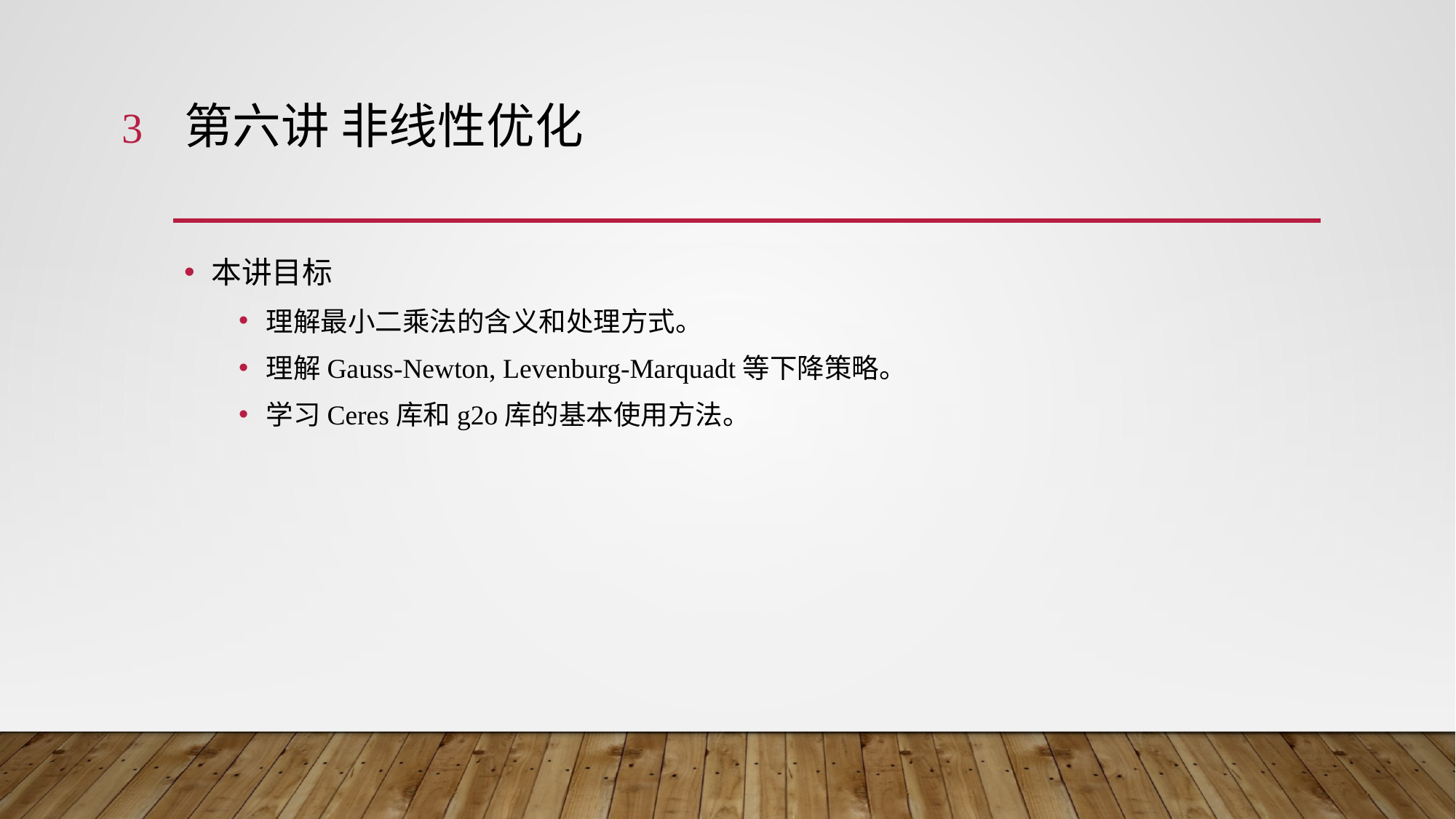

3
# 第六讲 非线性优化
本讲目标
理解最小二乘法的含义和处理方式。
理解Gauss-Newton, Levenburg-Marquadt等下降策略。
学习Ceres库和g2o库的基本使用方法。